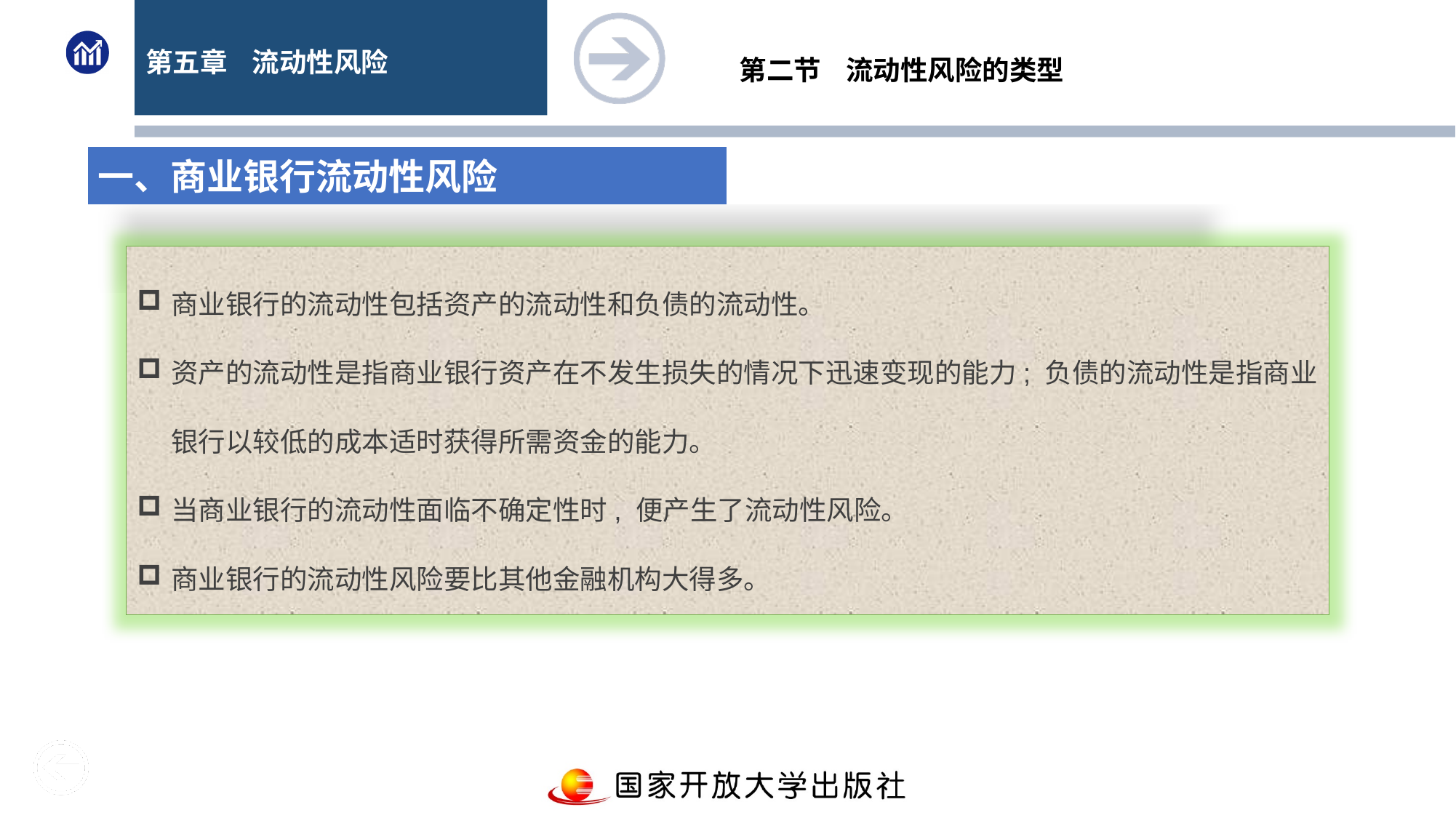

第二节    流动性风险的类型
第五章    流动性风险
一、商业银行流动性风险
商业银行的流动性包括资产的流动性和负债的流动性。
资产的流动性是指商业银行资产在不发生损失的情况下迅速变现的能力; 负债的流动性是指商业银行以较低的成本适时获得所需资金的能力。
当商业银行的流动性面临不确定性时, 便产生了流动性风险。
商业银行的流动性风险要比其他金融机构大得多。